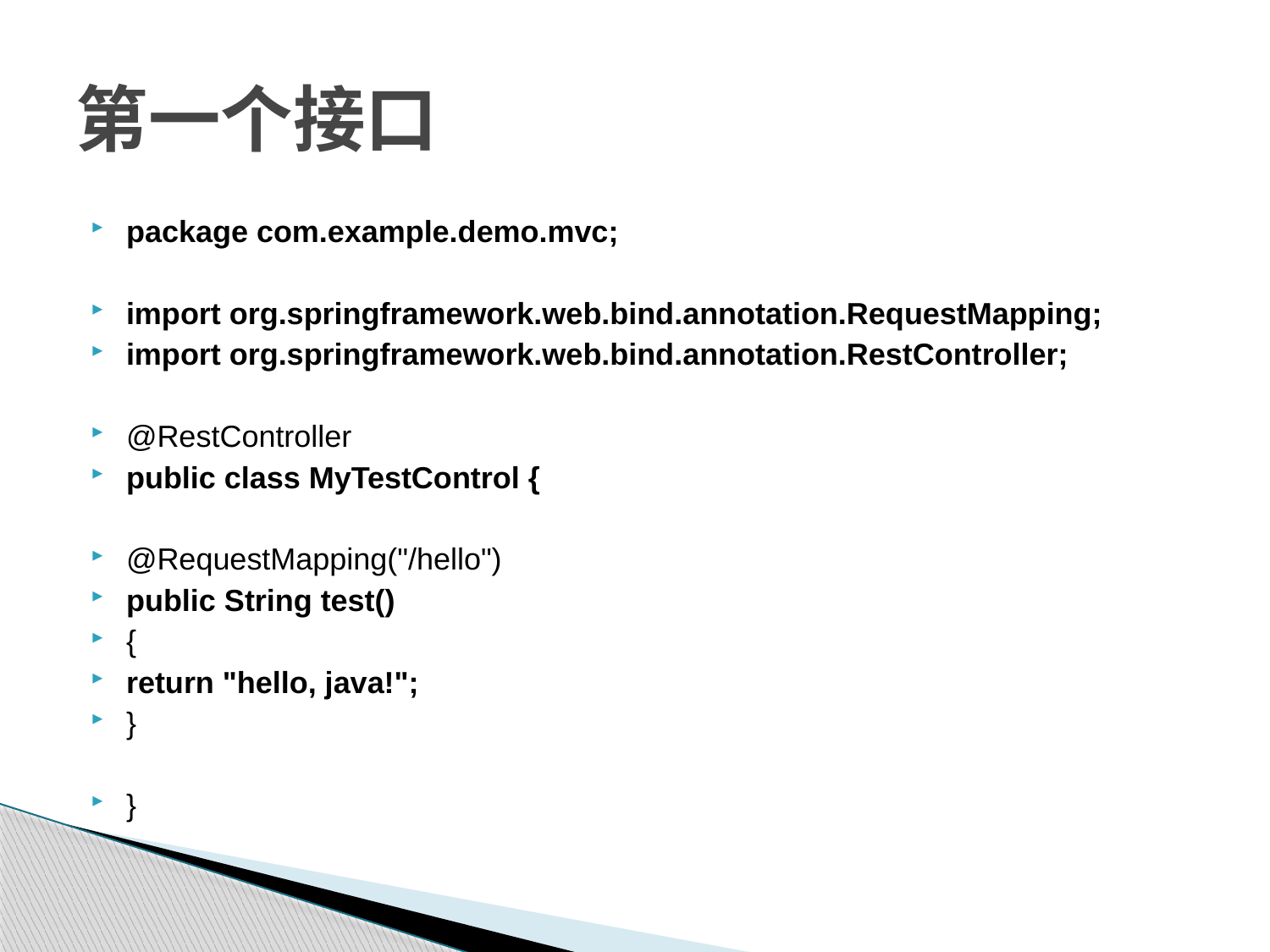

# 第一个接口
package com.example.demo.mvc;

import org.springframework.web.bind.annotation.RequestMapping;
import org.springframework.web.bind.annotation.RestController;

@RestController
public class MyTestControl {

@RequestMapping("/hello")
public String test()
{
return "hello, java!";
}

}